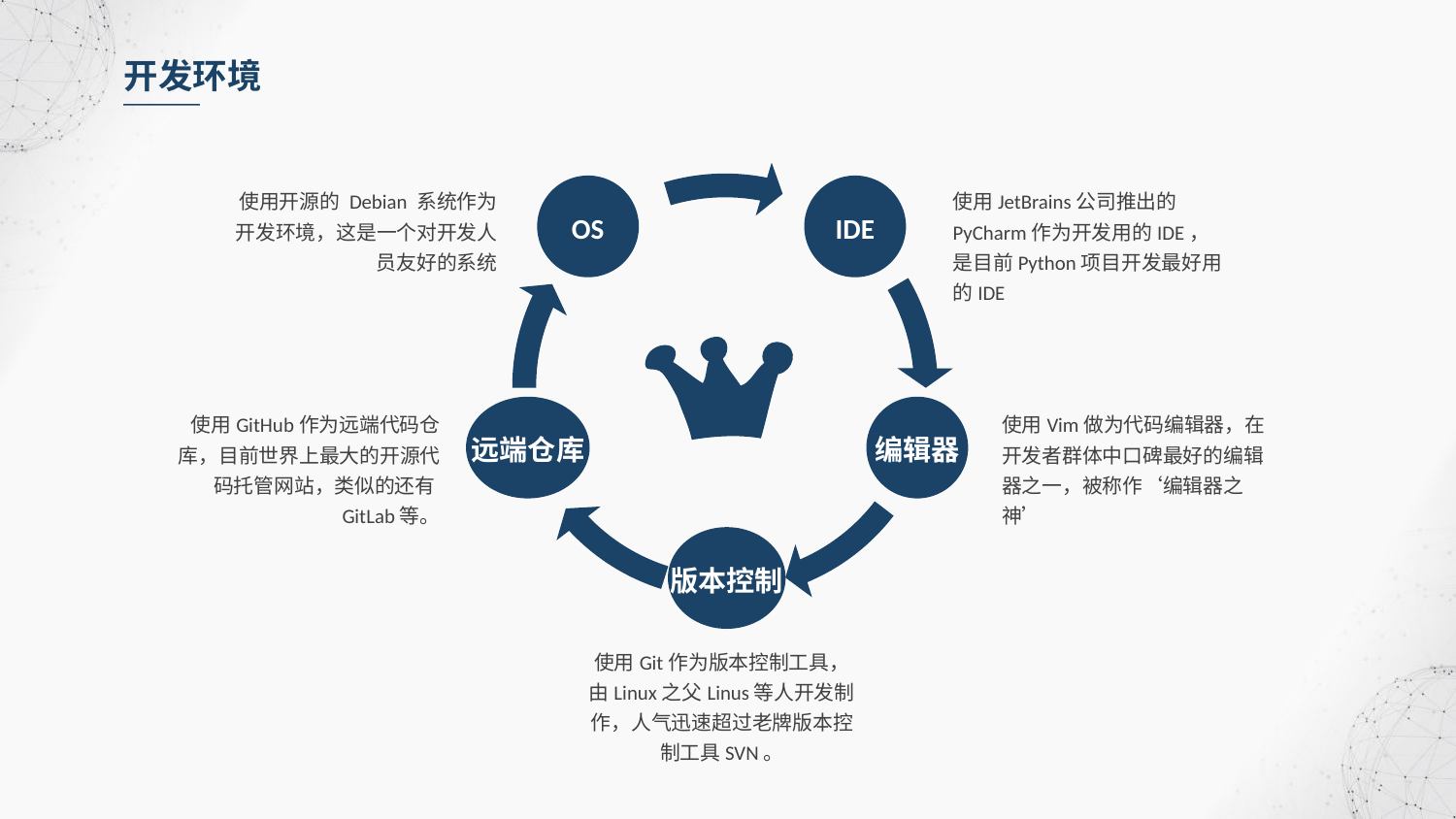

开发环境

OS

IDE
使用开源的 Debian 系统作为开发环境，这是一个对开发人员友好的系统
使用JetBrains公司推出的PyCharm作为开发用的IDE，是目前Python项目开发最好用的IDE

远端仓库

编辑器
使用GitHub作为远端代码仓库，目前世界上最大的开源代码托管网站，类似的还有GitLab等。
使用Vim做为代码编辑器，在开发者群体中口碑最好的编辑器之一，被称作‘编辑器之神’

版本控制
使用Git作为版本控制工具，由Linux之父Linus等人开发制作，人气迅速超过老牌版本控制工具SVN。